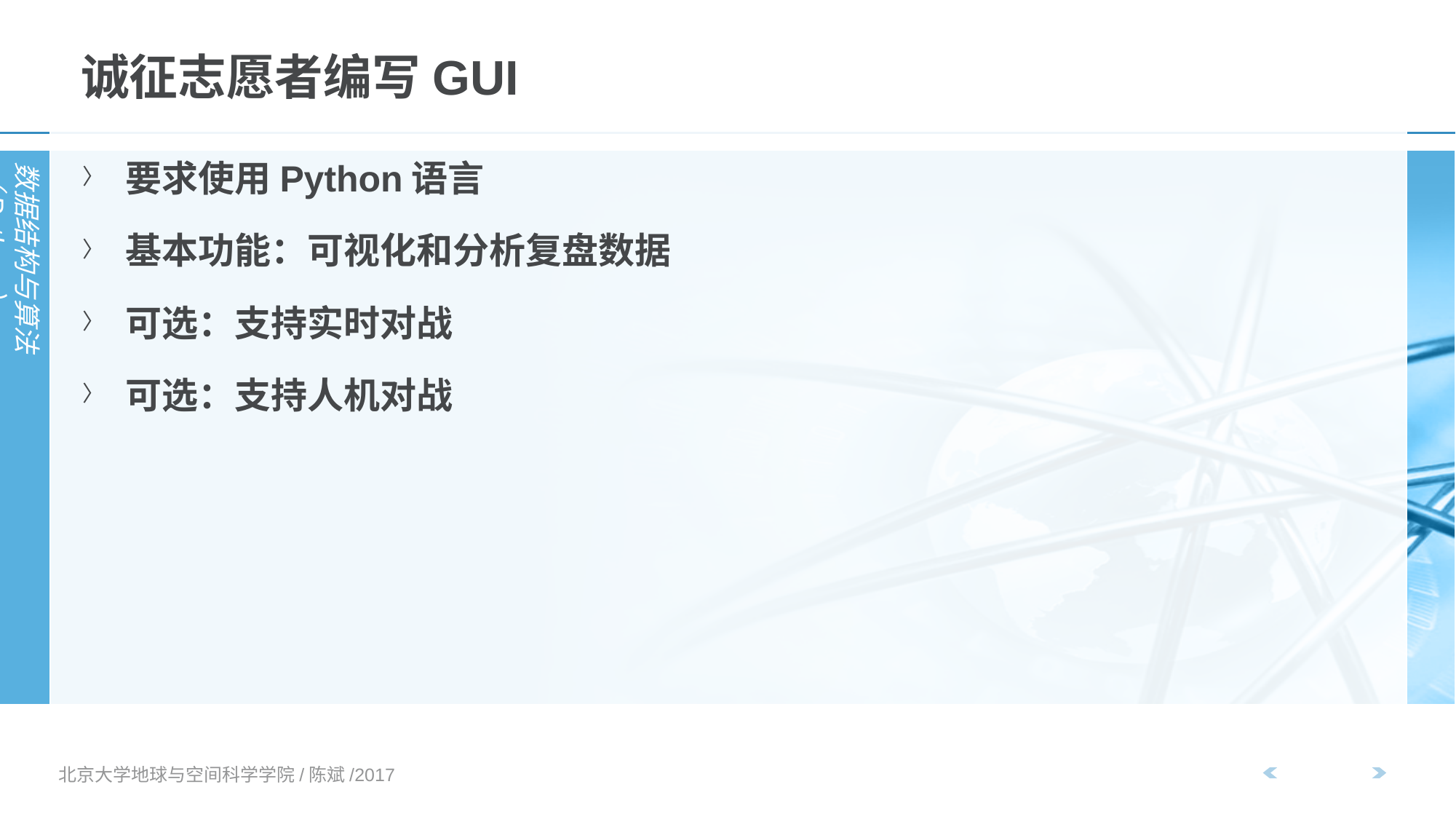

# 诚征志愿者编写GUI
要求使用Python语言
基本功能：可视化和分析复盘数据
可选：支持实时对战
可选：支持人机对战